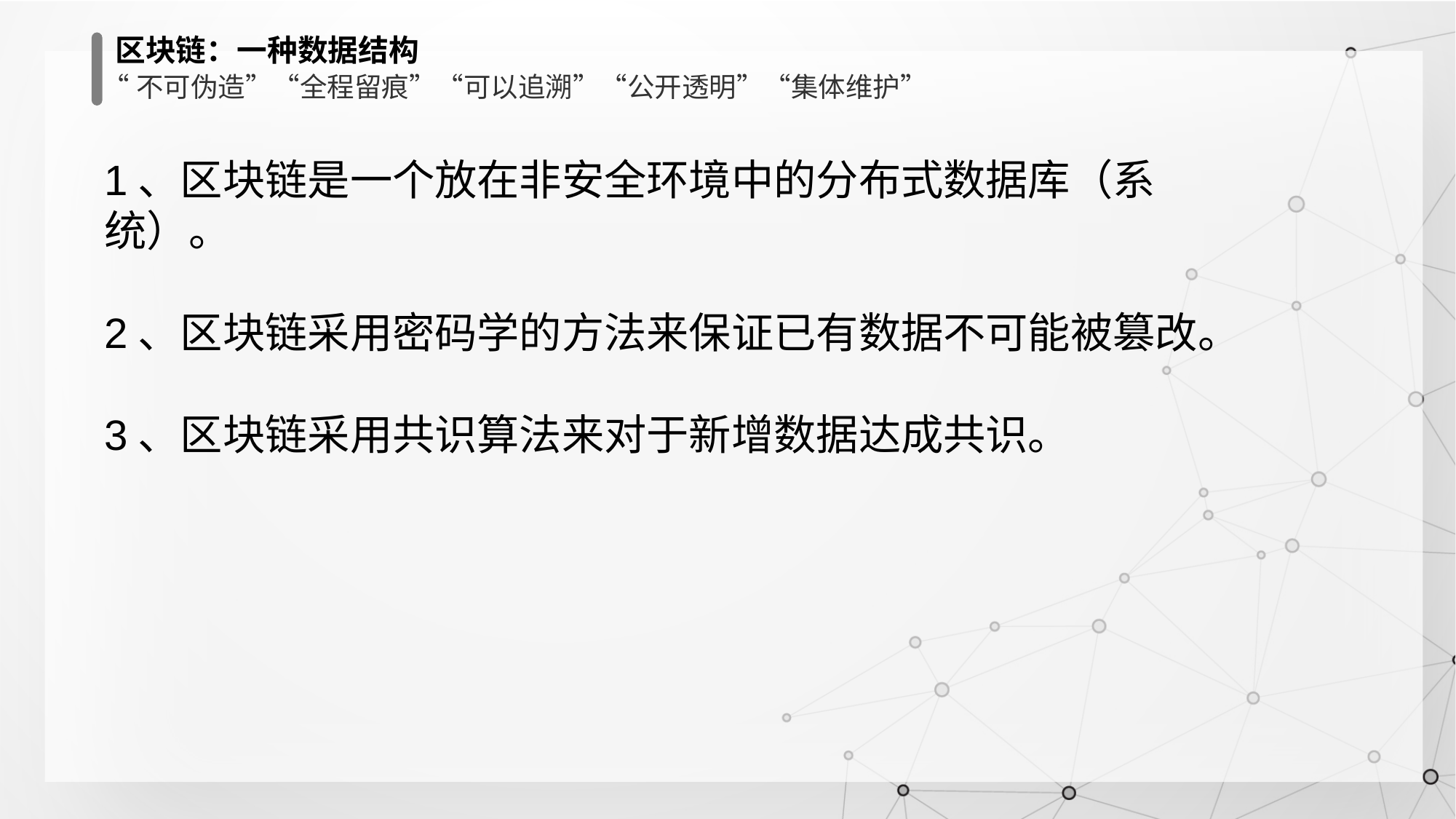

区块链：一种数据结构

“不可伪造”“全程留痕”“可以追溯”“公开透明”“集体维护”
1、区块链是一个放在非安全环境中的分布式数据库（系统）。

2、区块链采用密码学的方法来保证已有数据不可能被篡改。

3、区块链采用共识算法来对于新增数据达成共识。